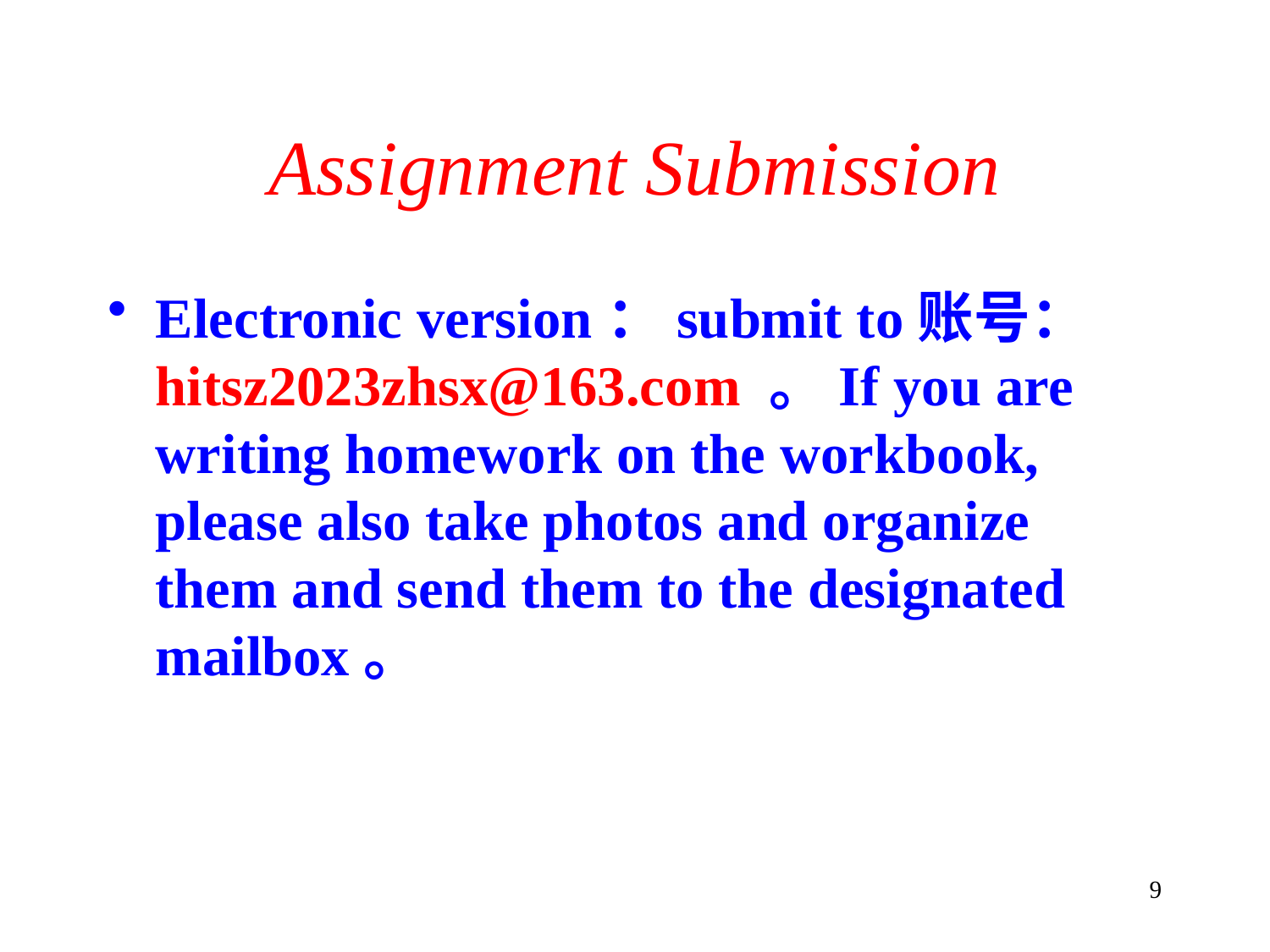

# Assignment Submission
Electronic version：submit to账号： hitsz2023zhsx@163.com 。If you are writing homework on the workbook, please also take photos and organize them and send them to the designated mailbox。

9